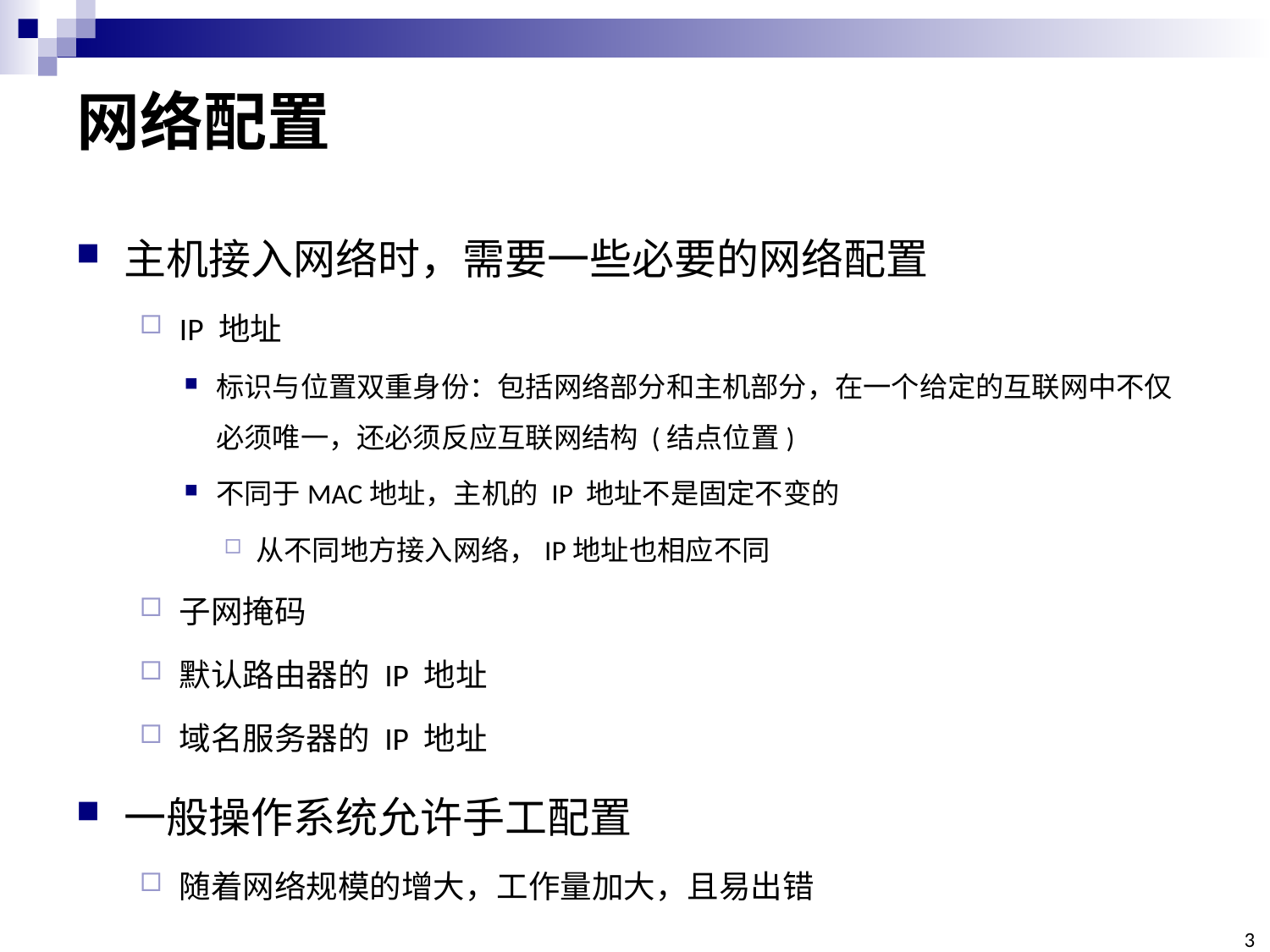

# 网络配置
主机接入网络时，需要一些必要的网络配置
IP 地址
标识与位置双重身份：包括网络部分和主机部分，在一个给定的互联网中不仅必须唯一，还必须反应互联网结构 (结点位置)
不同于MAC地址，主机的 IP 地址不是固定不变的
从不同地方接入网络，IP地址也相应不同
子网掩码
默认路由器的 IP 地址
域名服务器的 IP 地址
一般操作系统允许手工配置
随着网络规模的增大，工作量加大，且易出错
3